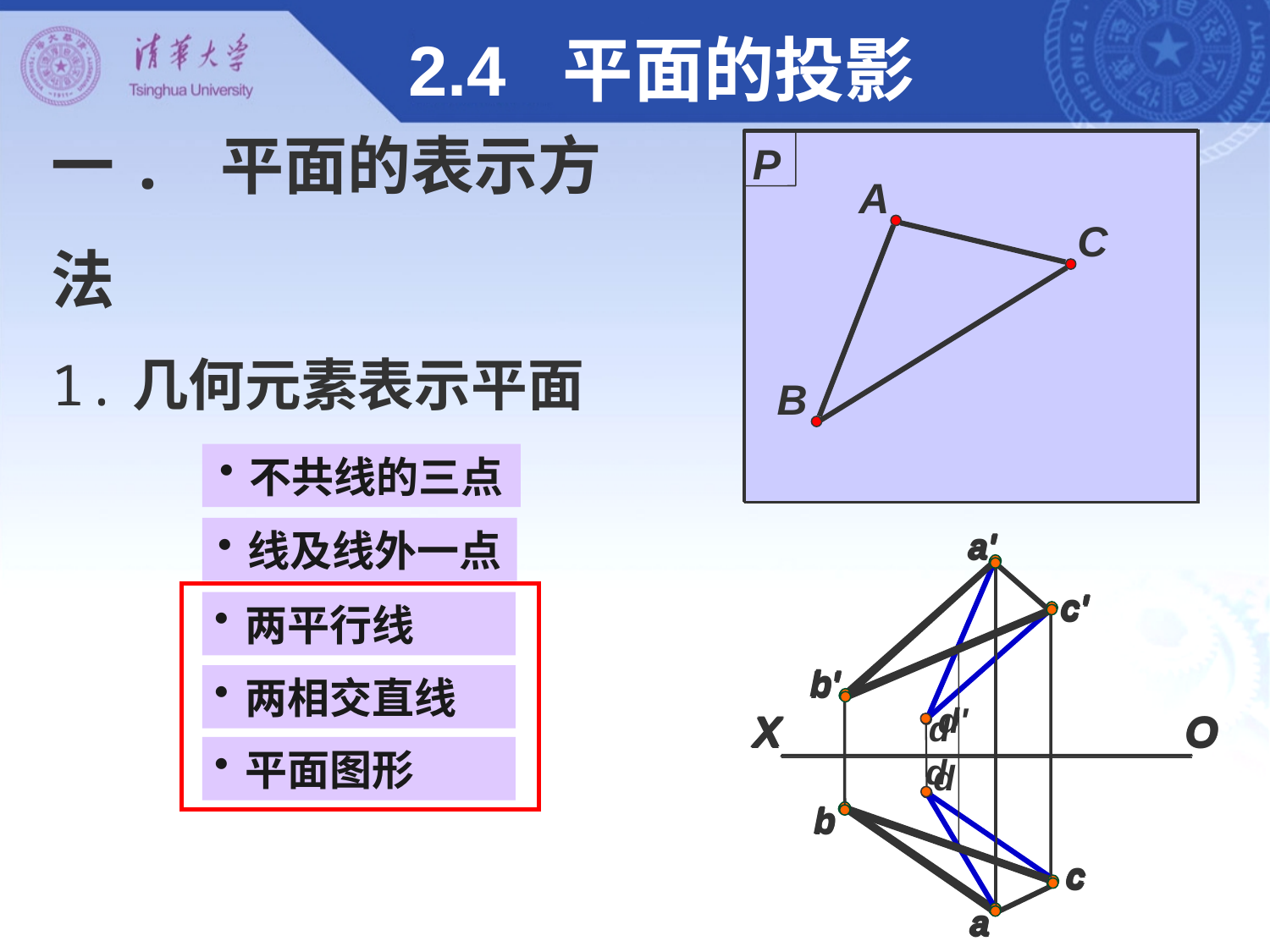

2.4  平面的投影

P

A

C

B

P

A

C

B

P

A

C

B

P

A

C

B

D

P

A

C

B
D

一. 平面的表示方法
1.几何元素表示平面
不共线的三点
a'

c'

b'

O
X

d'

d

b

c

a

a'

c'

b'

d'
O
X

d

b

c

a

a'

c'

b'

O
X

b

c

a

线及线外一点
a'

c'

b'

O
X

b

c

a

a'

c'

b'

O
X

b

c

a

两平行线
两相交直线
平面图形